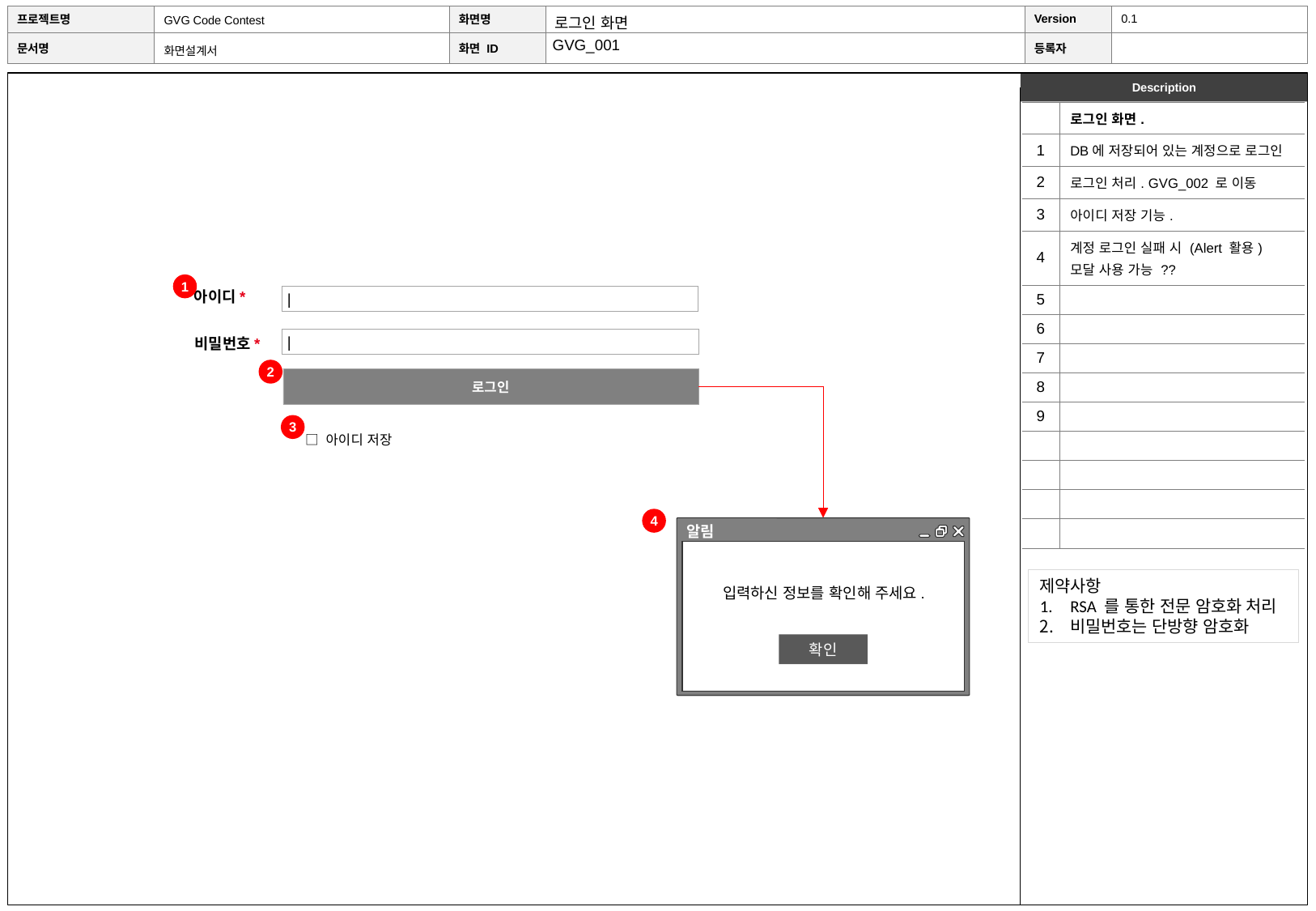

로그인 화면
GVG_001
|  | 로그인 화면. |
| --- | --- |
| 1 | DB에 저장되어 있는 계정으로 로그인 |
| 2 | 로그인 처리. GVG\_002 로 이동 |
| 3 | 아이디 저장 기능. |
| 4 | 계정 로그인 실패 시 (Alert 활용) 모달 사용 가능 ?? |
| 5 |  |
| 6 |  |
| 7 |  |
| 8 |  |
| 9 |  |
|  |  |
|  |  |
|  |  |
|  |  |
1
아이디*
|
비밀번호*
|
2
로그인
3
□ 아이디 저장
4
알림

입력하신 정보를 확인해 주세요.
확인
제약사항
RSA 를 통한 전문 암호화 처리
비밀번호는 단방향 암호화